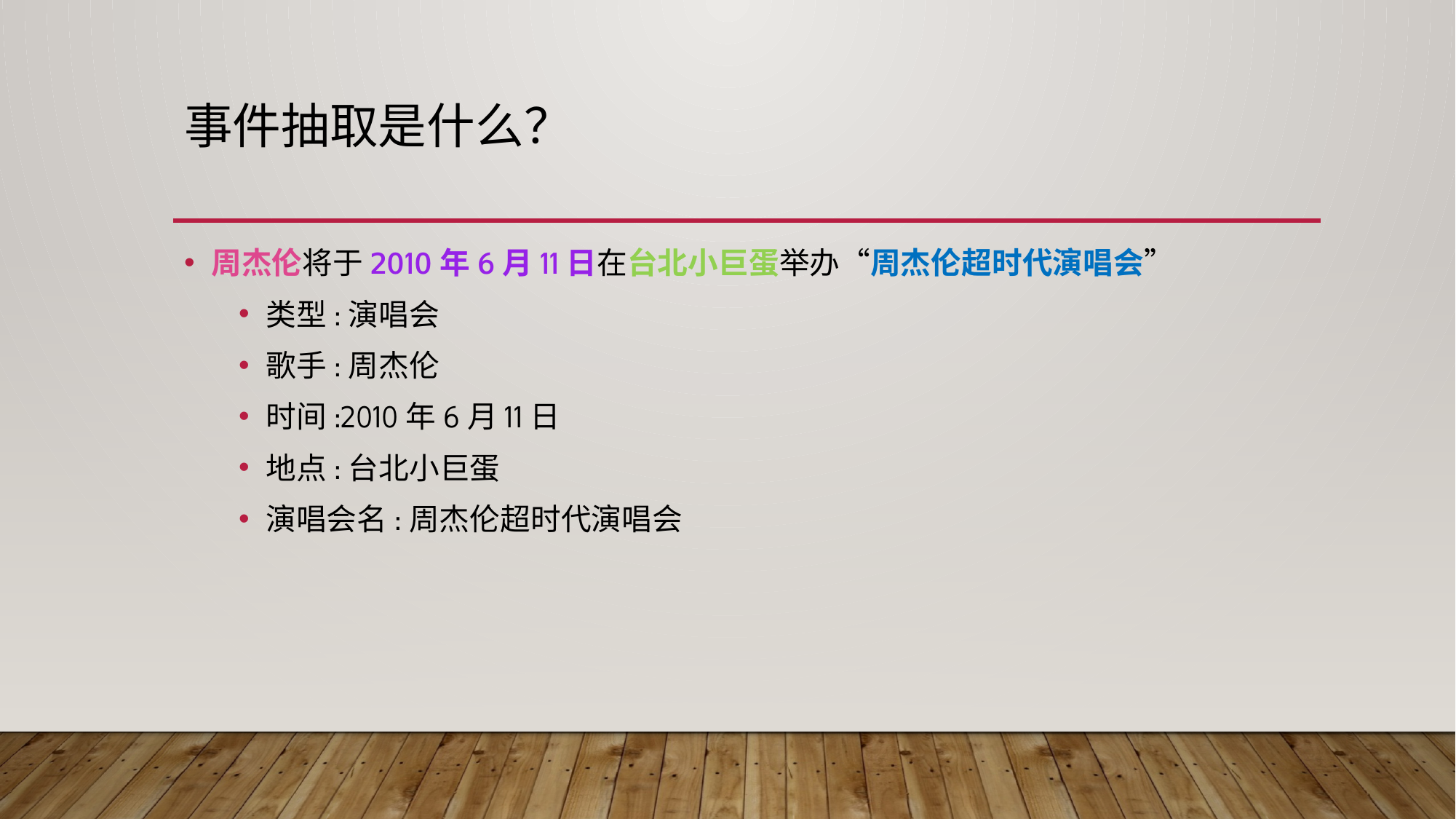

# 事件抽取是什么？
周杰伦将于2010年6月11日在台北小巨蛋举办“周杰伦超时代演唱会”
类型:演唱会
歌手:周杰伦
时间:2010年6月11日
地点:台北小巨蛋
演唱会名:周杰伦超时代演唱会